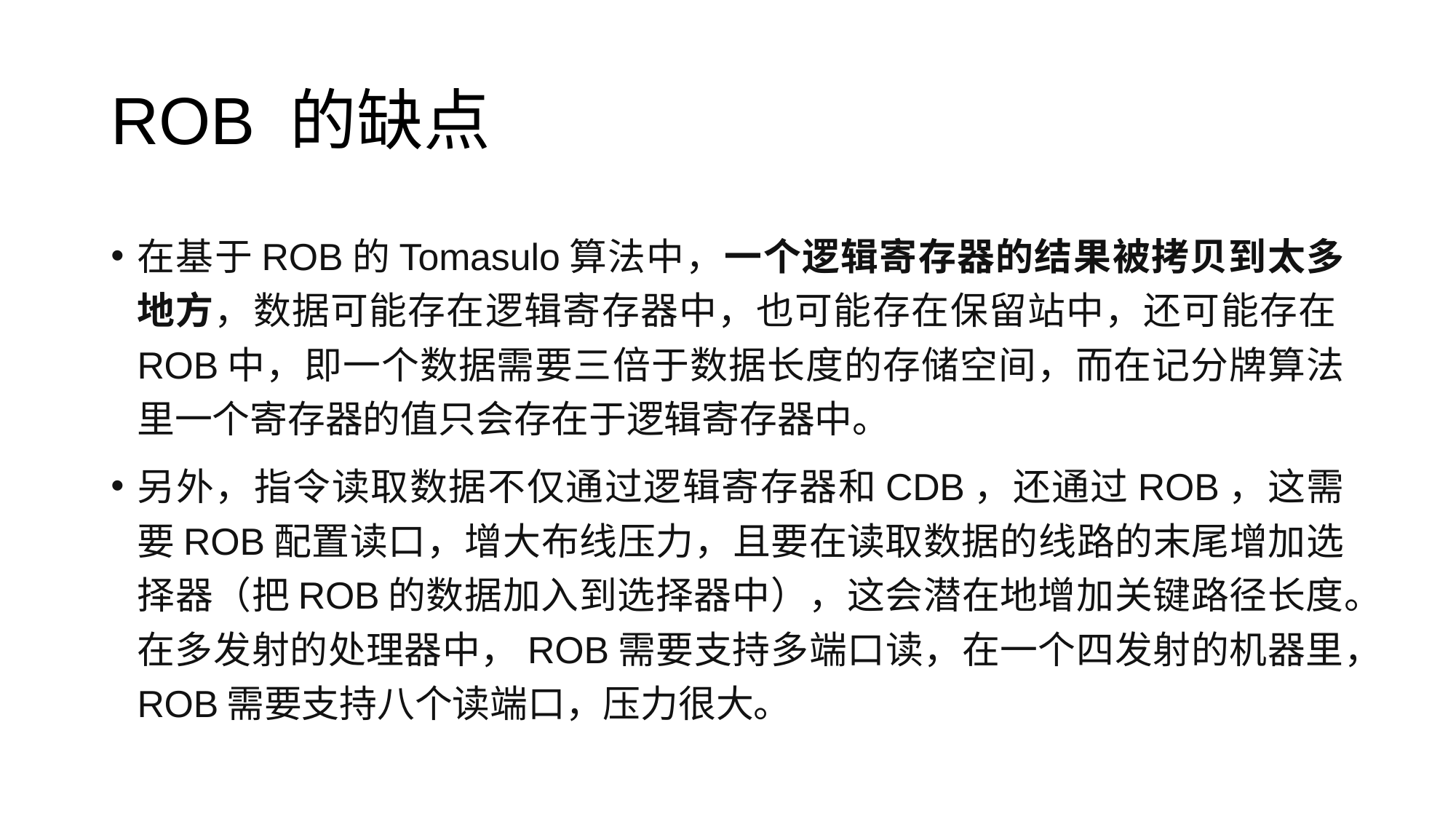

# ROB 的缺点
在基于ROB的Tomasulo算法中，一个逻辑寄存器的结果被拷贝到太多地方，数据可能存在逻辑寄存器中，也可能存在保留站中，还可能存在ROB中，即一个数据需要三倍于数据长度的存储空间，而在记分牌算法里一个寄存器的值只会存在于逻辑寄存器中。
另外，指令读取数据不仅通过逻辑寄存器和CDB，还通过ROB，这需要ROB配置读口，增大布线压力，且要在读取数据的线路的末尾增加选择器（把ROB的数据加入到选择器中），这会潜在地增加关键路径长度。在多发射的处理器中，ROB需要支持多端口读，在一个四发射的机器里，ROB需要支持八个读端口，压力很大。